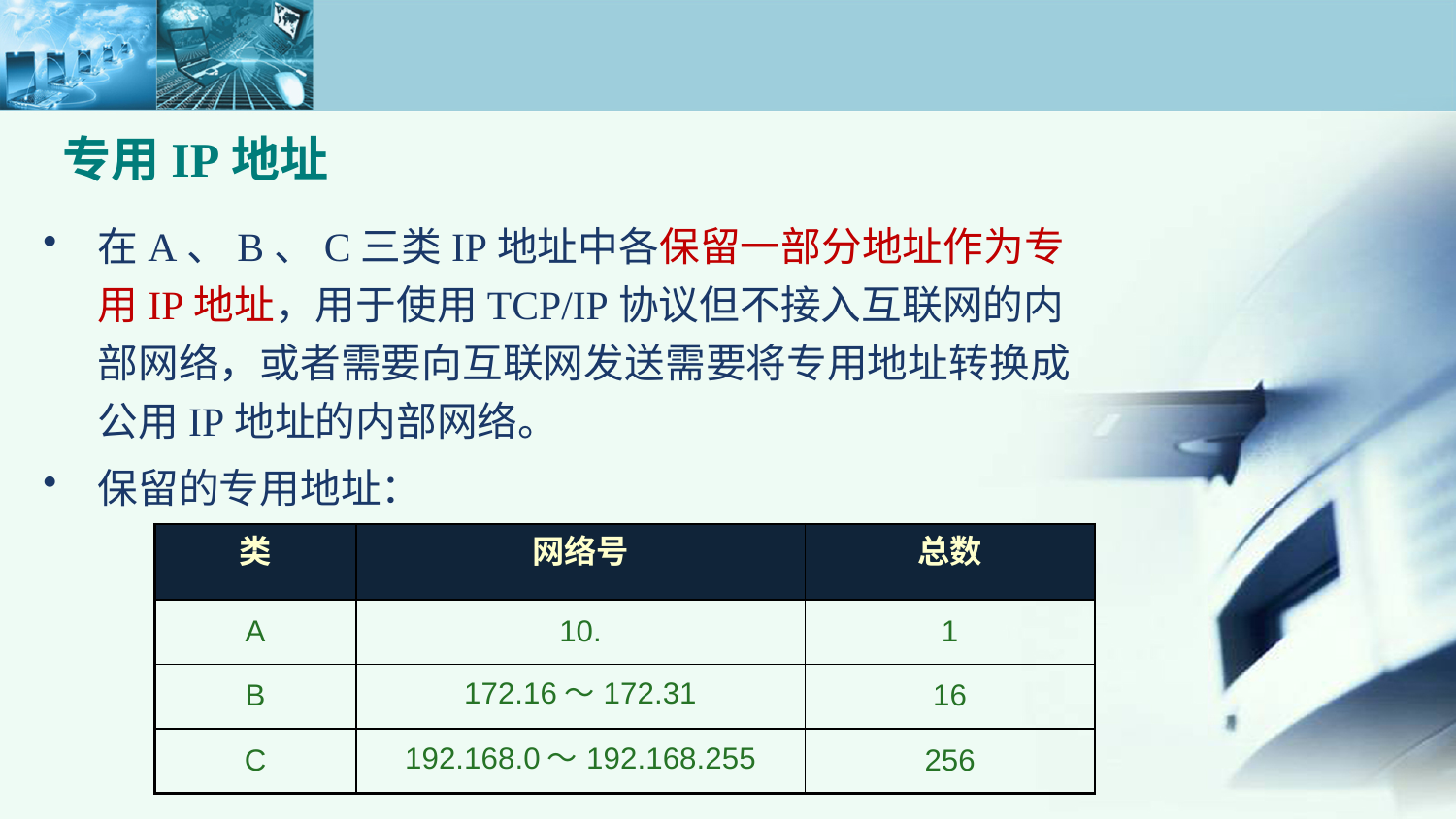

专用IP地址
在A、B、C三类IP地址中各保留一部分地址作为专用IP地址，用于使用TCP/IP协议但不接入互联网的内部网络，或者需要向互联网发送需要将专用地址转换成公用IP地址的内部网络。
保留的专用地址：
| 类 | 网络号 | 总数 |
| --- | --- | --- |
| A | 10. | 1 |
| B | 172.16～172.31 | 16 |
| C | 192.168.0～192.168.255 | 256 |